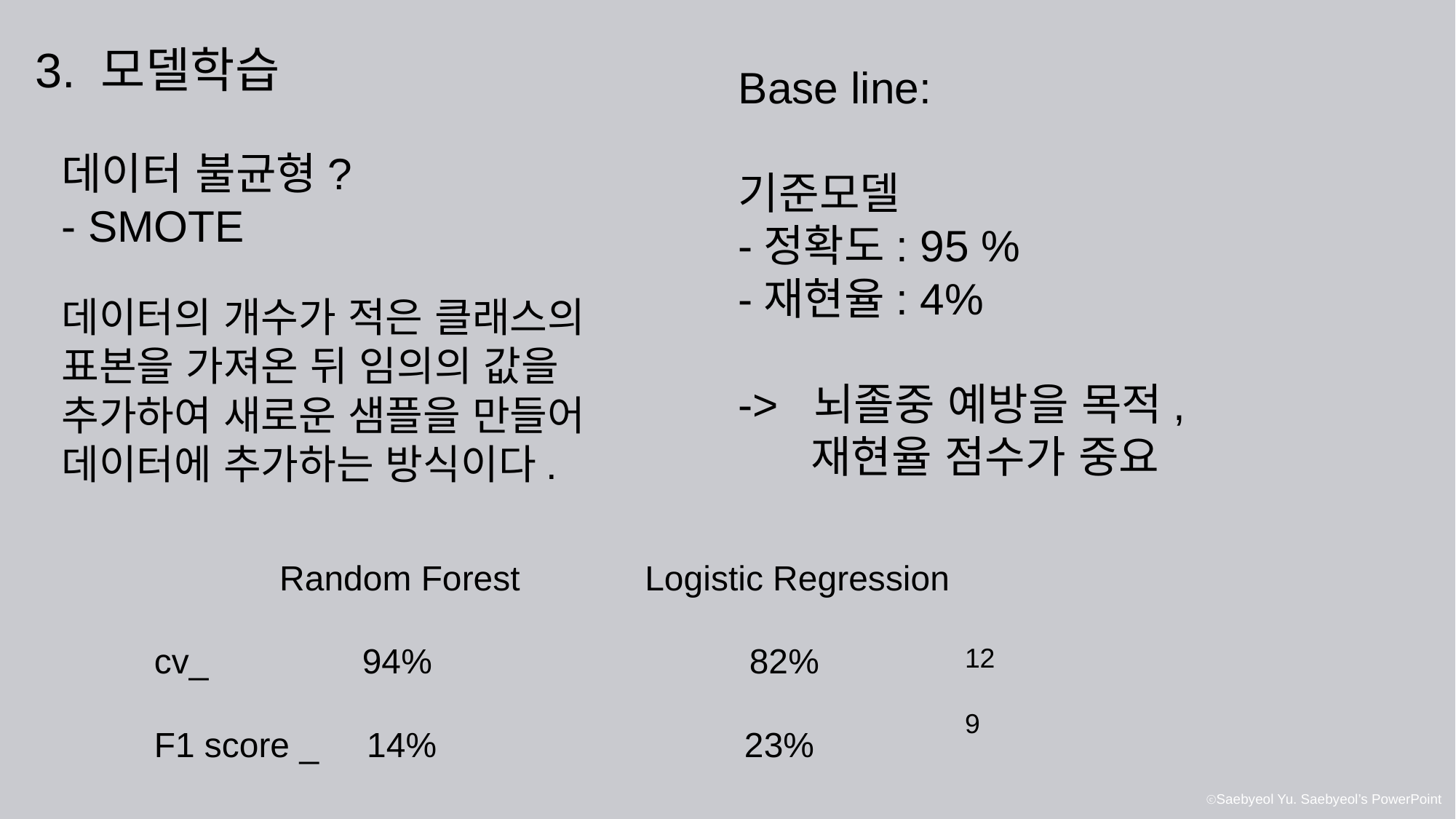

3. 모델학습
Base line:

기준모델
-정확도: 95 %
-재현율: 4%

->  뇌졸중 예방을 목적,
     재현율 점수가 중요

데이터 불균형?
- SMOTE

데이터의 개수가 적은 클래스의 표본을 가져온 뒤 임의의 값을 추가하여 새로운 샘플을 만들어 데이터에 추가하는 방식이다.
             Random Forest             Logistic Regression

cv_                94%                                 82%

F1 score _     14%                                23%

12

9